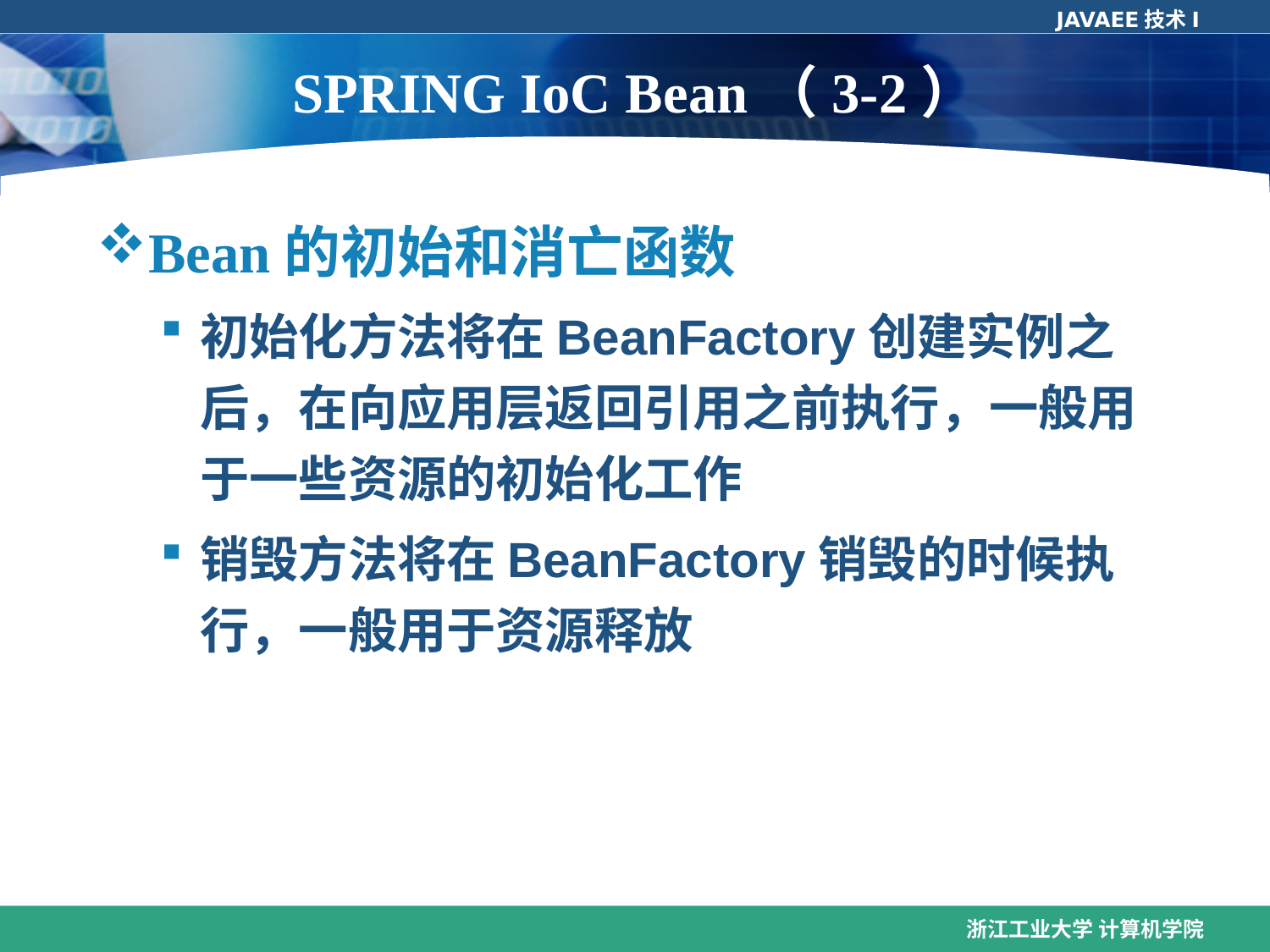

# SPRING IoC Bean（3-2）
Bean的初始和消亡函数
初始化方法将在BeanFactory创建实例之后，在向应用层返回引用之前执行，一般用于一些资源的初始化工作
销毁方法将在BeanFactory销毁的时候执行，一般用于资源释放